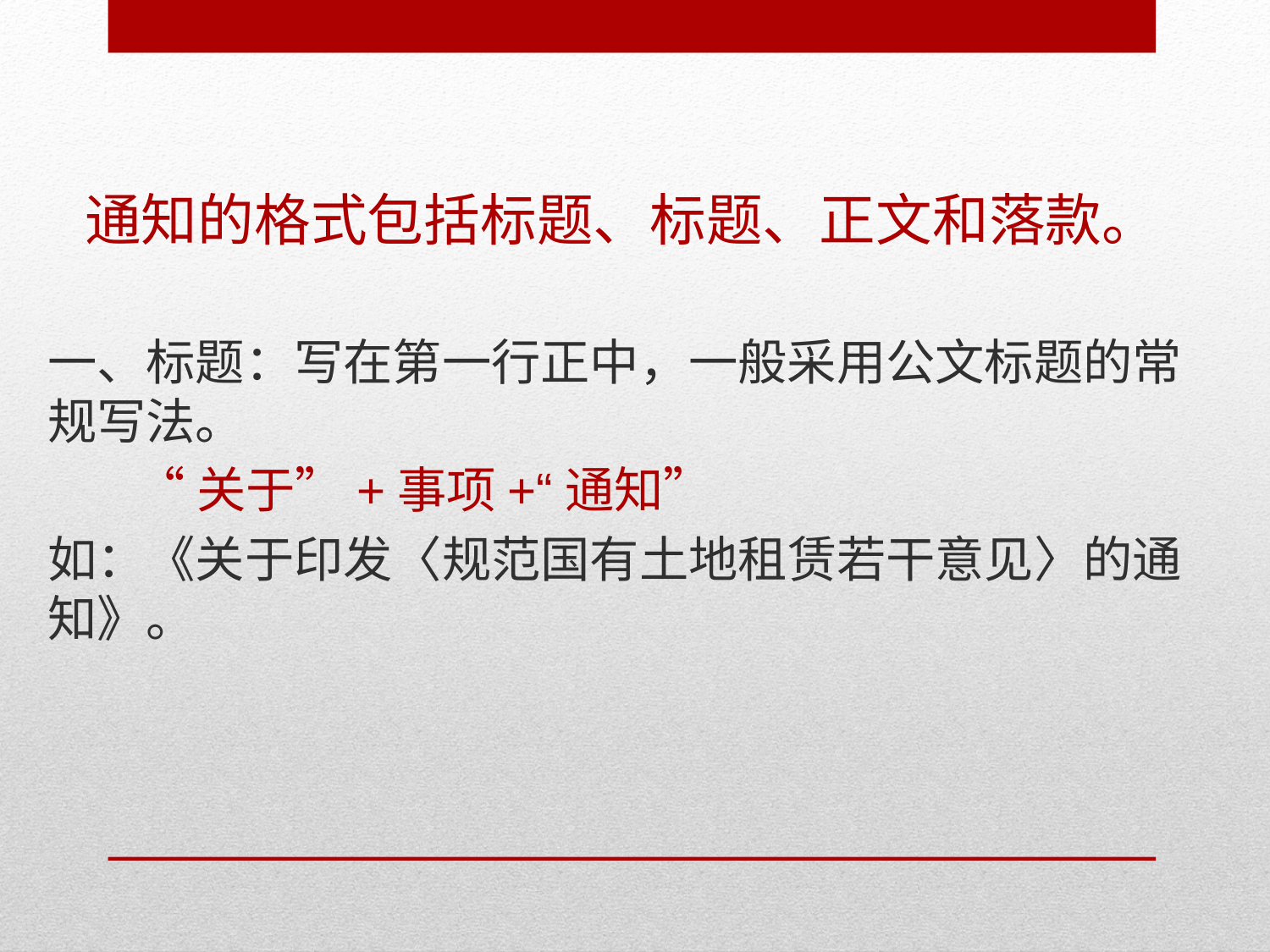

通知的格式包括标题、标题、正文和落款。

一、标题：写在第一行正中，一般采用公文标题的常规写法。
        “关于”+事项+“通知”
如：《关于印发〈规范国有土地租赁若干意见〉的通知》。